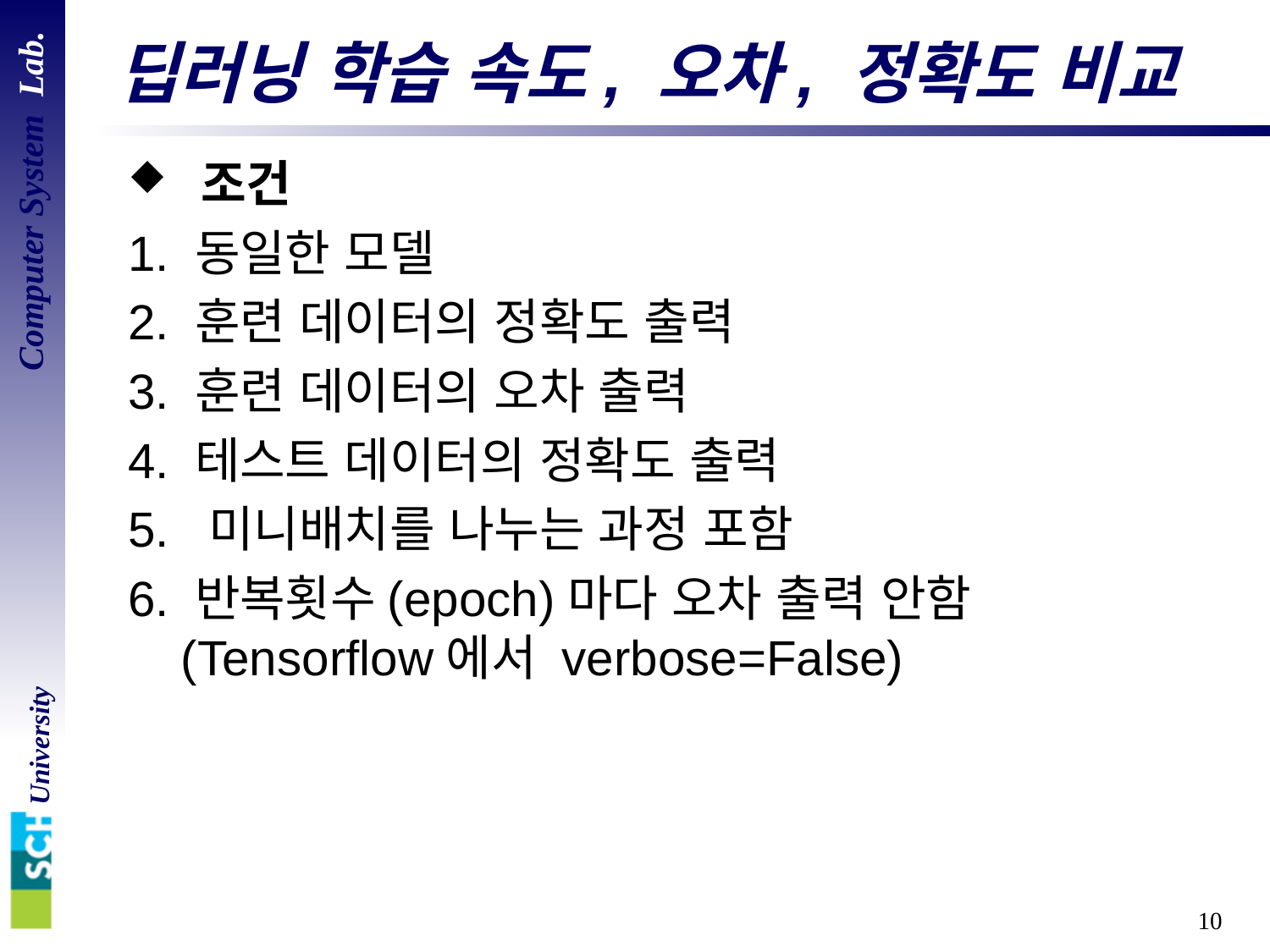

# 딥러닝 학습 속도, 오차, 정확도 비교
 조건
1. 동일한 모델
2. 훈련 데이터의 정확도 출력
3. 훈련 데이터의 오차 출력
4. 테스트 데이터의 정확도 출력
5.  미니배치를 나누는 과정 포함
6. 반복횟수(epoch)마다 오차 출력 안함
   (Tensorflow에서 verbose=False)